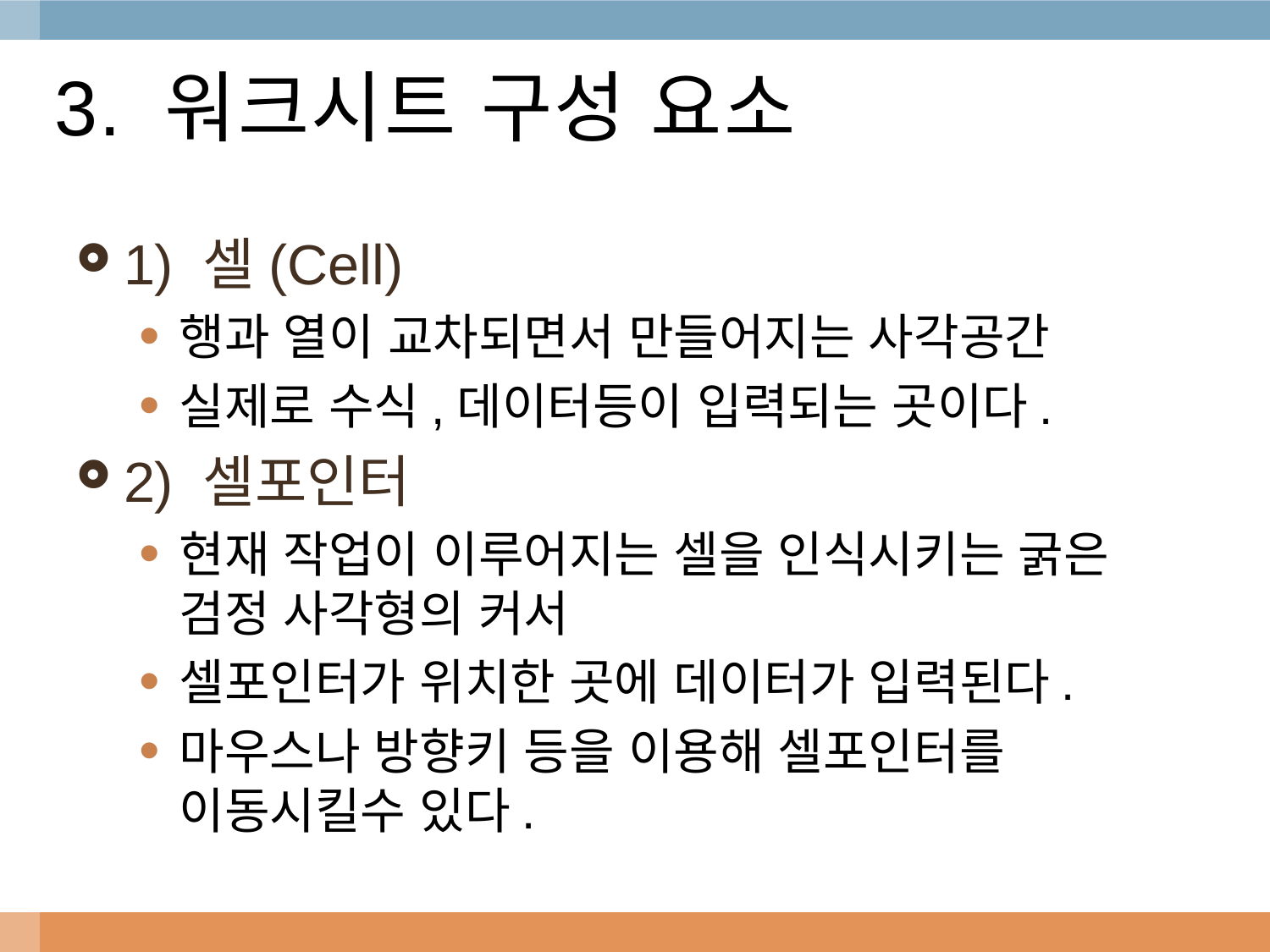

# 3. 워크시트 구성 요소
1) 셀(Cell)
행과 열이 교차되면서 만들어지는 사각공간
실제로 수식,데이터등이 입력되는 곳이다.
2) 셀포인터
현재 작업이 이루어지는 셀을 인식시키는 굵은 검정 사각형의 커서
셀포인터가 위치한 곳에 데이터가 입력된다.
마우스나 방향키 등을 이용해 셀포인터를 이동시킬수 있다.